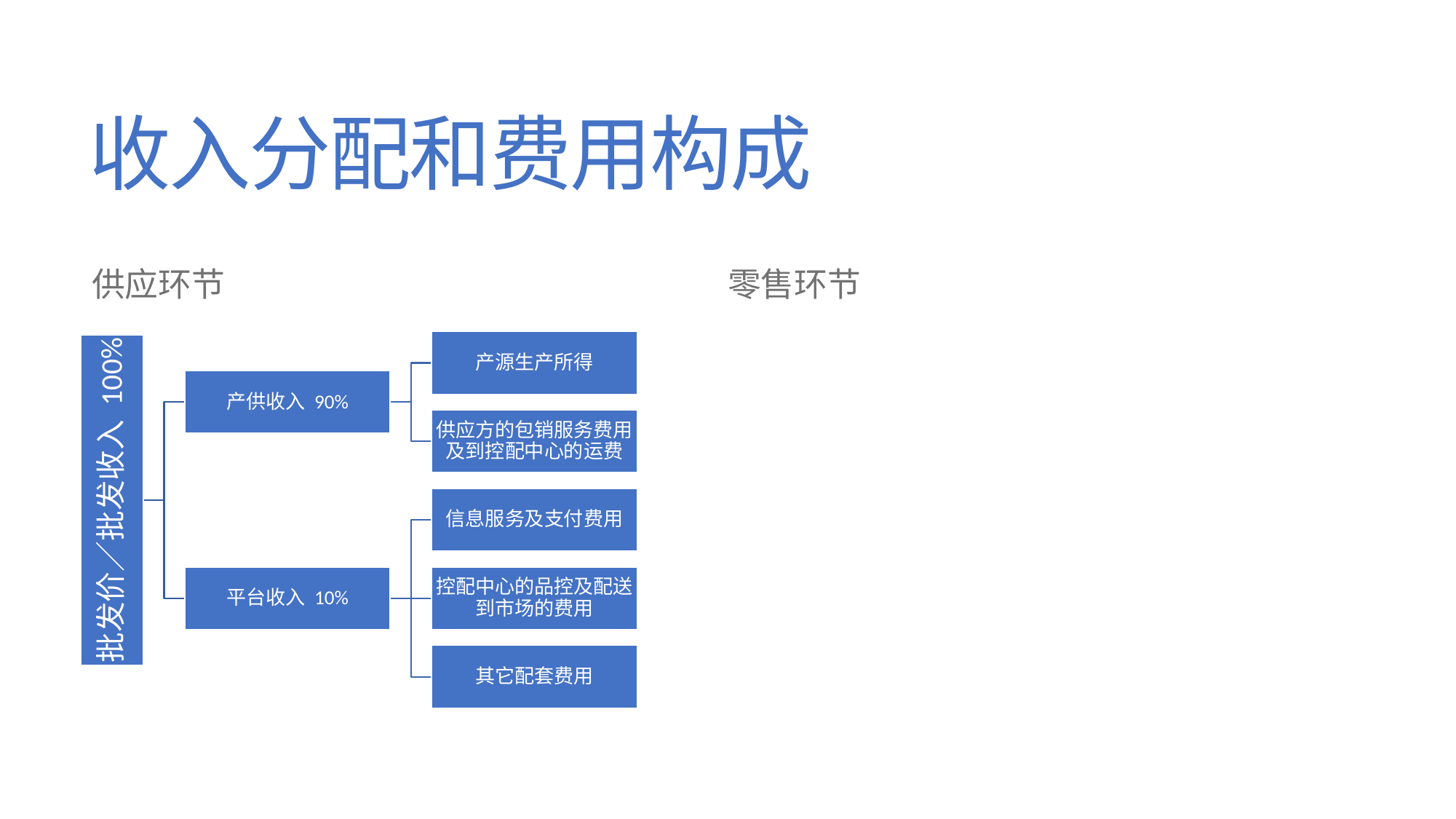

# 收入分配和费用构成
零售环节
供应环节

批发价／批发收入 100%
产供收入 90%
产源生产所得
供应方的包销服务费用及到控配中心的运费
平台收入 10%
信息服务及支付费用
控配中心的品控及配送到市场的费用
其它配套费用